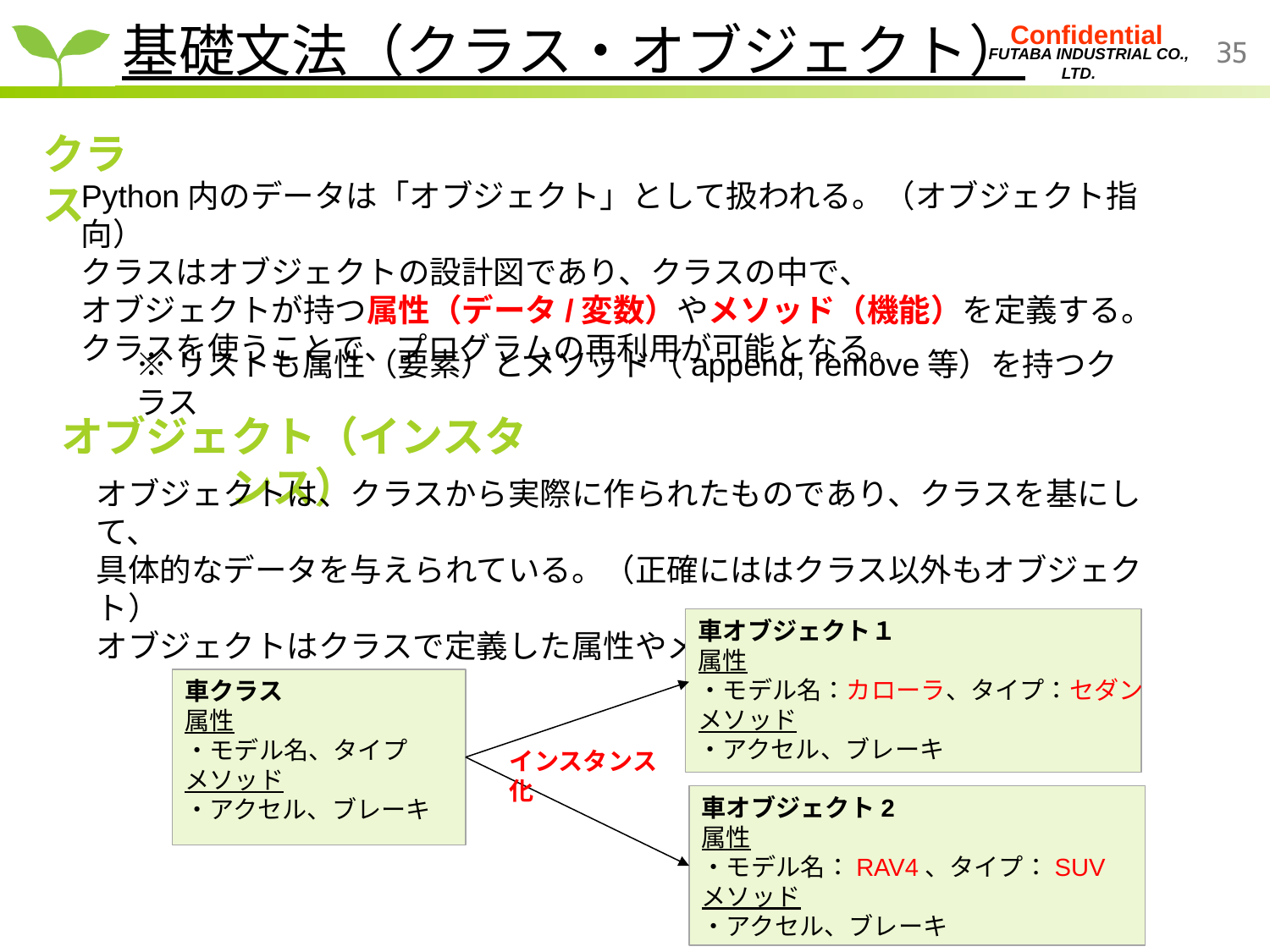

基礎文法（クラス・オブジェクト）
クラス
Python内のデータは「オブジェクト」として扱われる。（オブジェクト指向）
クラスはオブジェクトの設計図であり、クラスの中で、
オブジェクトが持つ属性（データ/変数）やメソッド（機能）を定義する。
クラスを使うことで、プログラムの再利用が可能となる。
※リストも属性（要素）とメソッド（append, remove等）を持つクラス
オブジェクト（インスタンス）
オブジェクトは、クラスから実際に作られたものであり、クラスを基にして、
具体的なデータを与えられている。（正確にははクラス以外もオブジェクト）
オブジェクトはクラスで定義した属性やメソッドが使用できる。
車オブジェクト１
属性
・モデル名：カローラ、タイプ：セダン
メソッド
・アクセル、ブレーキ

車クラス
属性
・モデル名、タイプ
メソッド
・アクセル、ブレーキ
インスタンス化
車オブジェクト2
属性
・モデル名：RAV4、タイプ：SUV
メソッド
・アクセル、ブレーキ